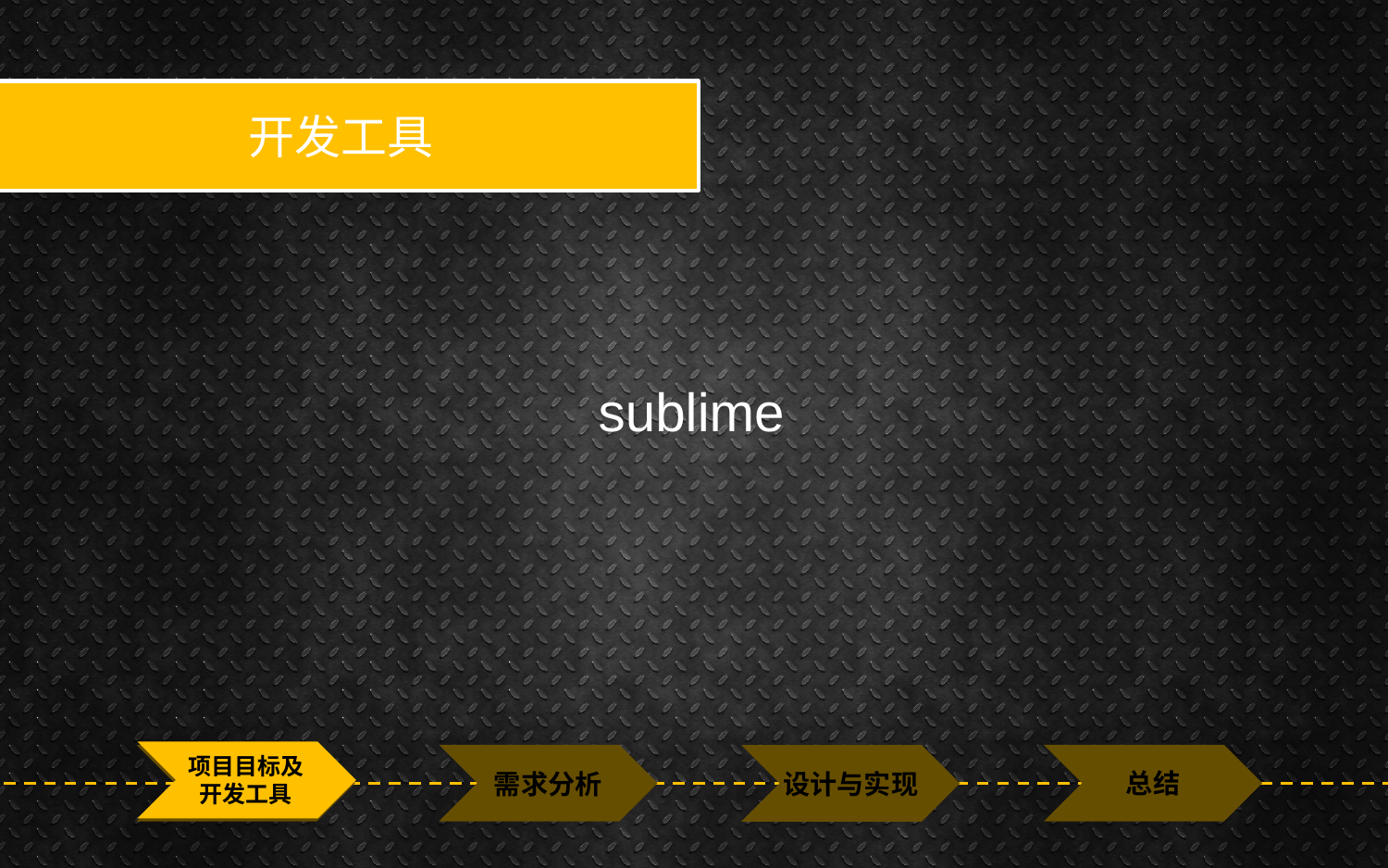

开发工具
sublime

项目目标及
开发工具

总结
需求分析
设计与实现